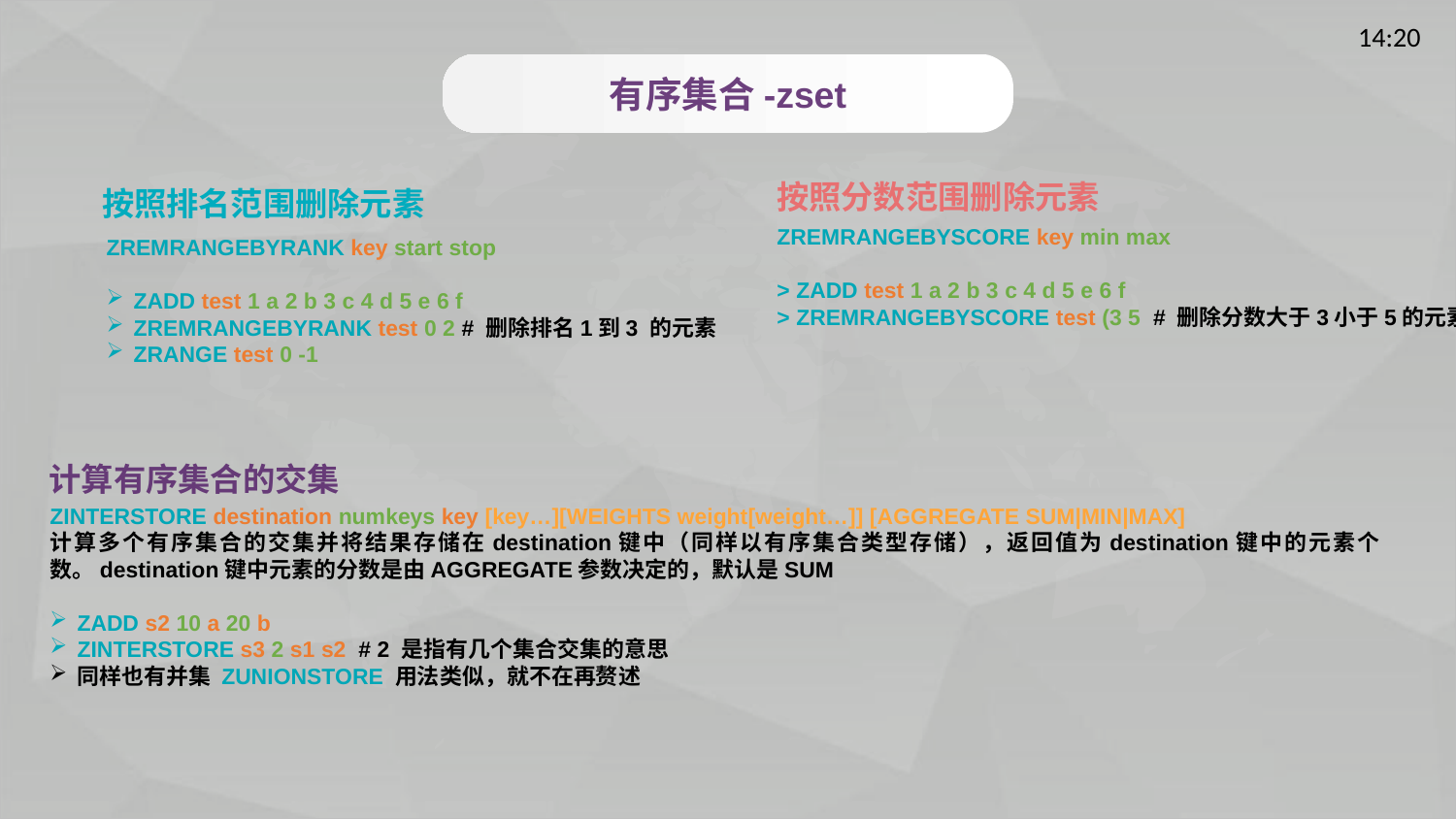

有序集合-zset

按照分数范围删除元素
ZREMRANGEBYSCORE key min max

> ZADD test 1 a 2 b 3 c 4 d 5 e 6 f
> ZREMRANGEBYSCORE test (3 5  # 删除分数大于3小于5的元素
按照排名范围删除元素
ZREMRANGEBYRANK key start stop

ZADD test 1 a 2 b 3 c 4 d 5 e 6 f
ZREMRANGEBYRANK test 0 2 # 删除排名1到3 的元素
ZRANGE test 0 -1
计算有序集合的交集
ZINTERSTORE destination numkeys key [key…][WEIGHTS weight[weight…]] [AGGREGATE SUM|MIN|MAX]
计算多个有序集合的交集并将结果存储在destination键中（同样以有序集合类型存储），返回值为destination键中的元素个数。destination键中元素的分数是由AGGREGATE参数决定的，默认是SUM

ZADD s2 10 a 20 b
ZINTERSTORE s3 2 s1 s2  # 2 是指有几个集合交集的意思
同样也有并集 ZUNIONSTORE 用法类似，就不在再赘述